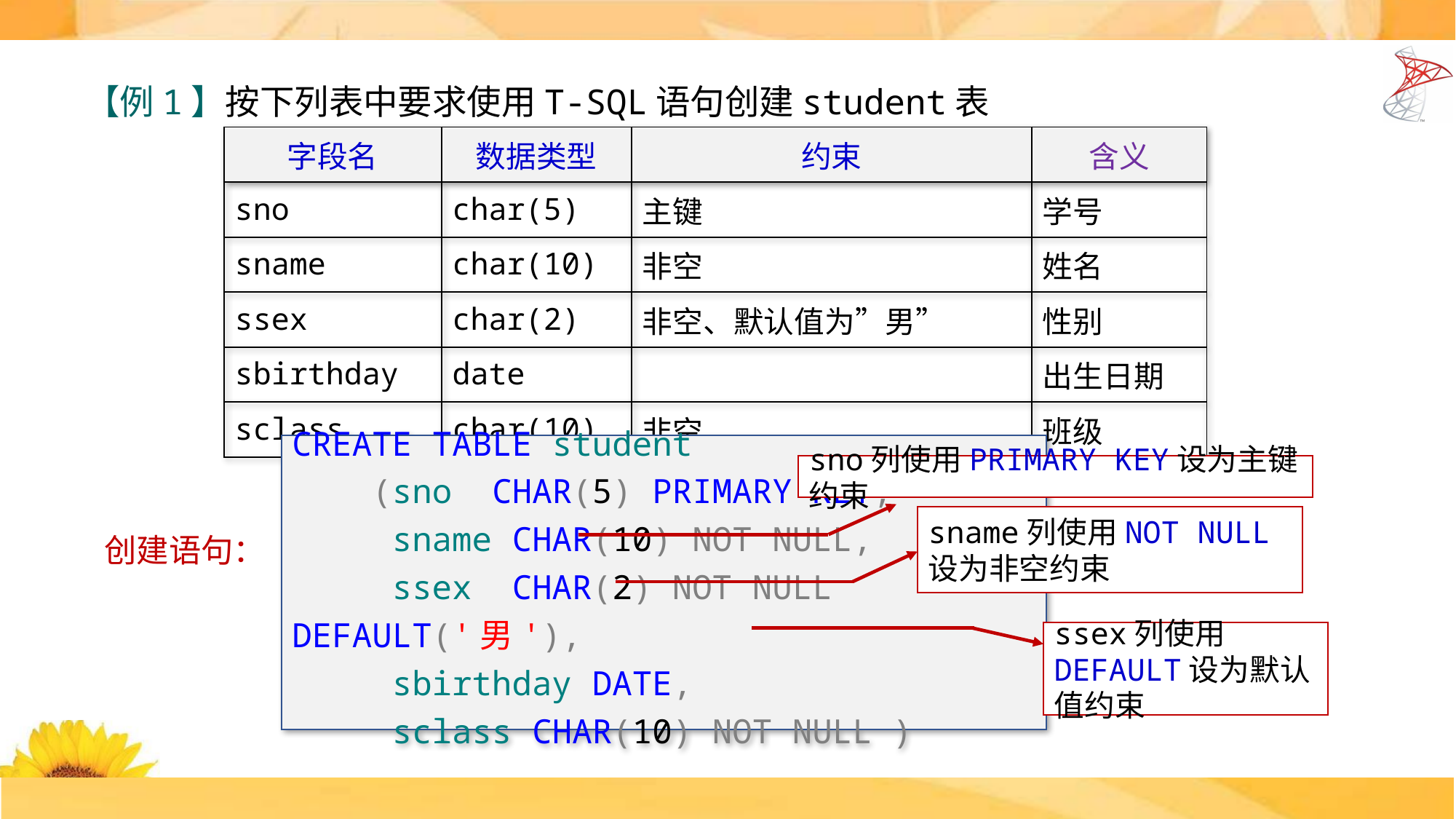

【例1】按下列表中要求使用T-SQL语句创建student表

| 字段名 | 数据类型 | 约束 | 含义 |
| --- | --- | --- | --- |
| sno | char(5) | 主键 | 学号 |
| sname | char(10) | 非空 | 姓名 |
| ssex | char(2) | 非空、默认值为”男” | 性别 |
| sbirthday | date |  | 出生日期 |
| sclass | char(10) | 非空 | 班级 |

CREATE TABLE student
    (sno  CHAR(5) PRIMARY KEY,
     sname CHAR(10) NOT NULL,
     ssex  CHAR(2) NOT NULL DEFAULT('男'),
     sbirthday DATE,
     sclass CHAR(10) NOT NULL )
sno列使用PRIMARY KEY设为主键约束
sname列使用NOT NULL设为非空约束
创建语句：

ssex列使用DEFAULT设为默认值约束